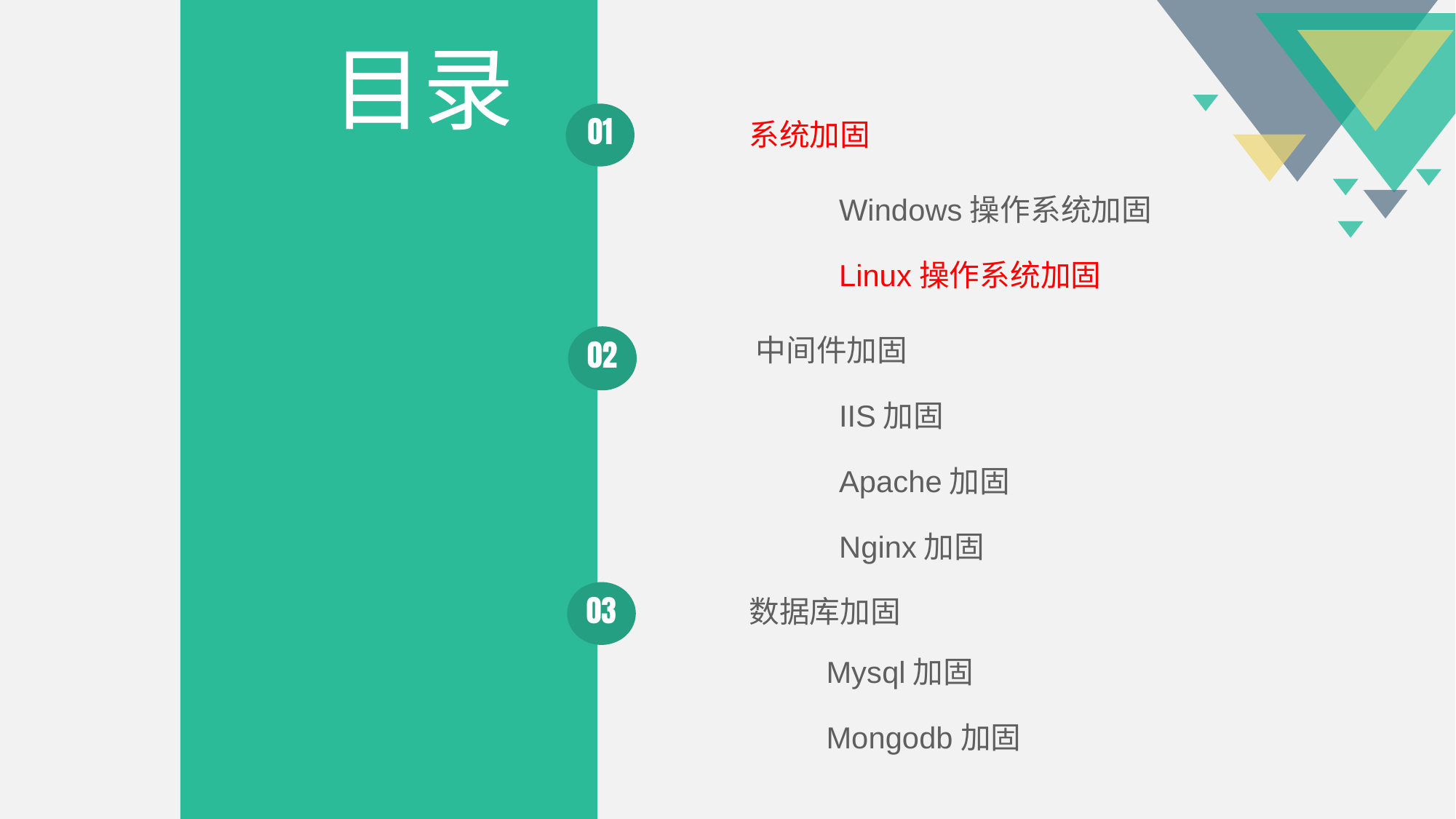

目录
01
系统加固
Windows操作系统加固

Linux操作系统加固
中间件加固
02
IIS加固

Apache加固

Nginx加固
数据库加固
03
Mysql加固

Mongodb加固